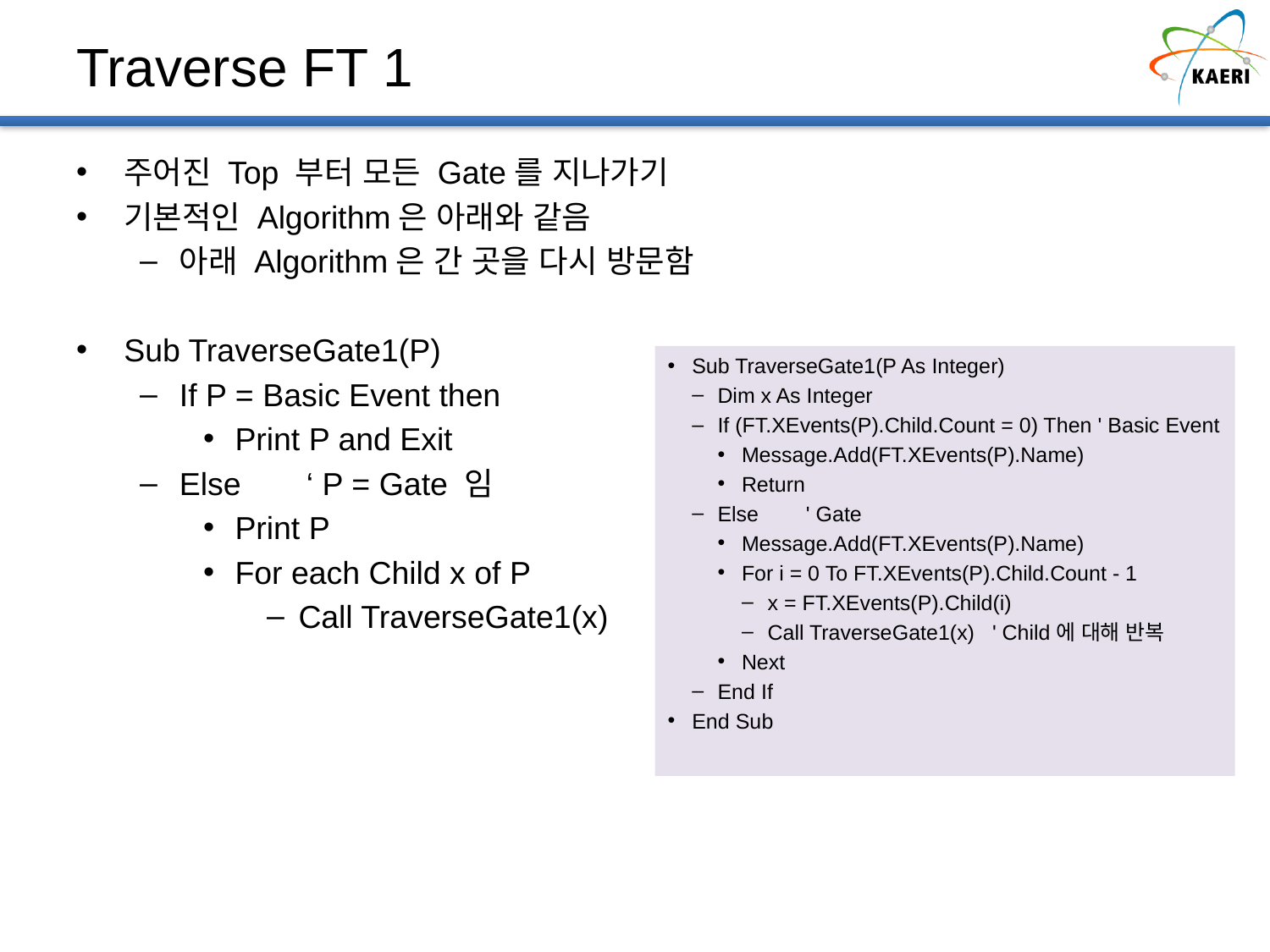

# Traverse FT 1
주어진 Top 부터 모든 Gate를 지나가기
기본적인 Algorithm은 아래와 같음
아래 Algorithm은 간 곳을 다시 방문함

Sub TraverseGate1(P)
If P = Basic Event then
Print P and Exit
Else 	‘ P = Gate 임
Print P
For each Child x of P
Call TraverseGate1(x)

Sub TraverseGate1(P As Integer)
Dim x As Integer
If (FT.XEvents(P).Child.Count = 0) Then ' Basic Event
Message.Add(FT.XEvents(P).Name)
Return
Else        ' Gate
Message.Add(FT.XEvents(P).Name)
For i = 0 To FT.XEvents(P).Child.Count - 1
x = FT.XEvents(P).Child(i)
Call TraverseGate1(x)   ' Child에 대해 반복
Next
End If
End Sub